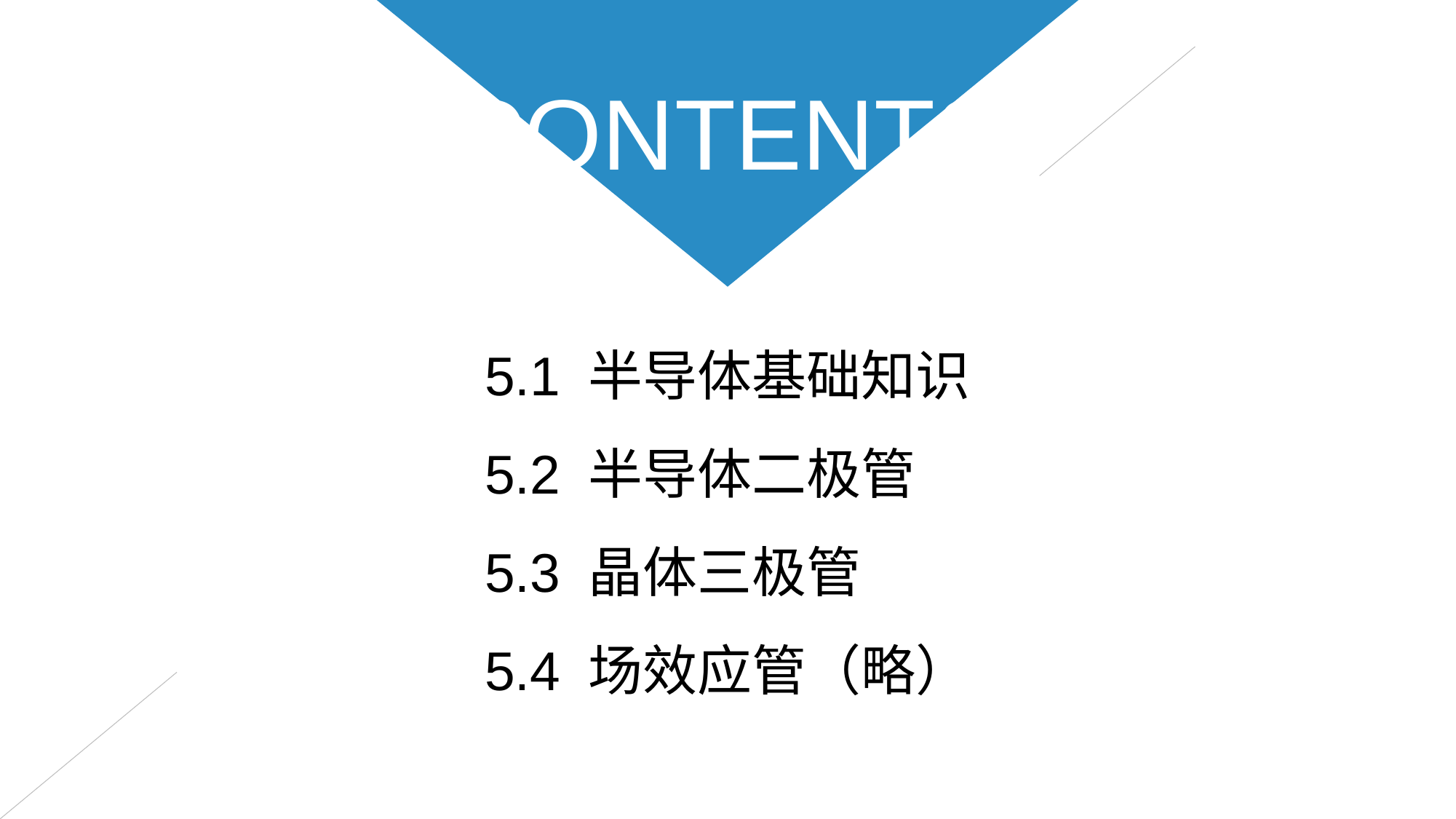

CONTENTS
5.1 半导体基础知识
5.2 半导体二极管
5.3 晶体三极管
5.4 场效应管（略）